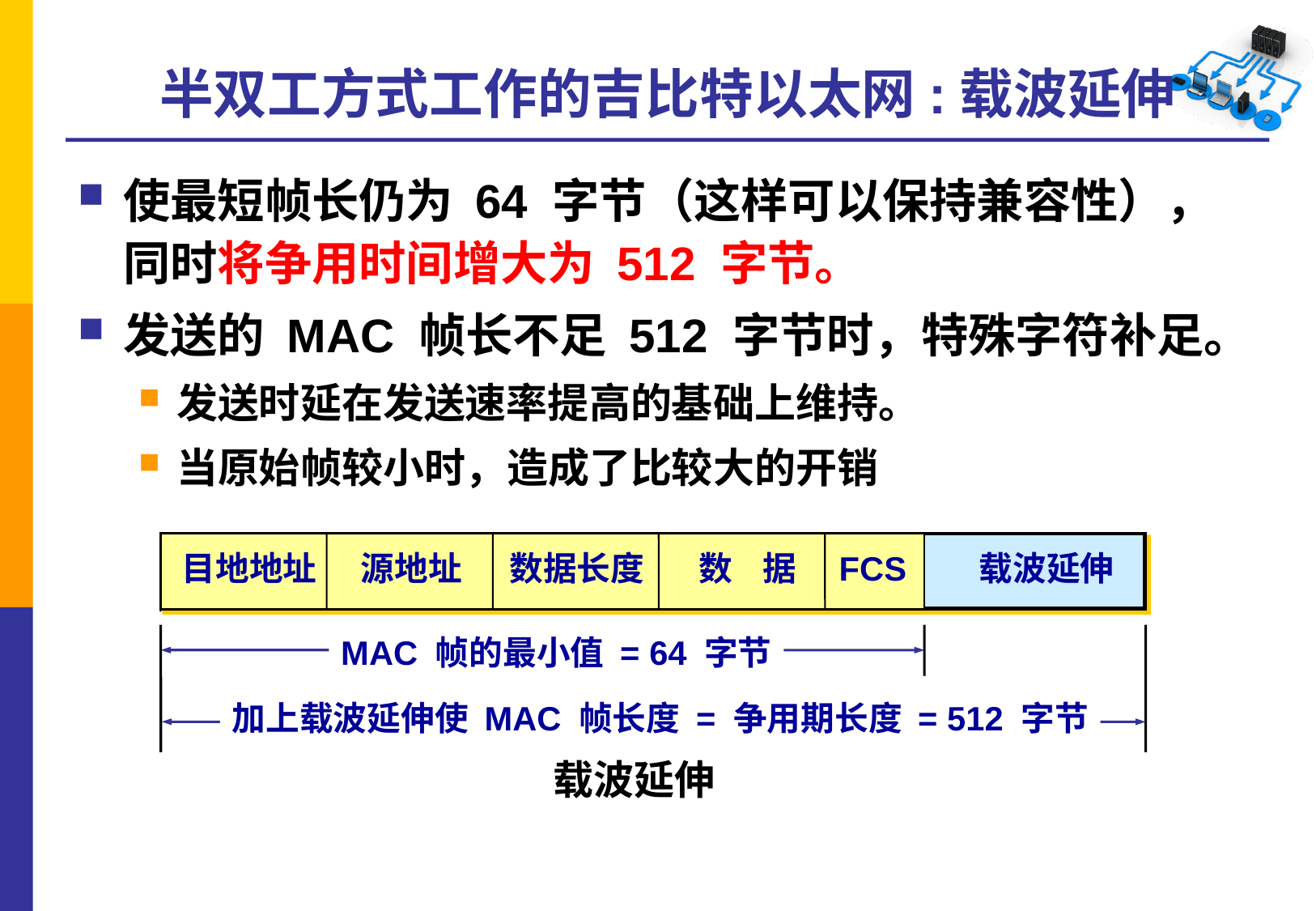

# 半双工方式工作的吉比特以太网:载波延伸
使最短帧长仍为 64 字节（这样可以保持兼容性），同时将争用时间增大为 512 字节。
发送的 MAC 帧长不足 512 字节时，特殊字符补足。
发送时延在发送速率提高的基础上维持。
当原始帧较小时，造成了比较大的开销

目地地址
源地址
数据长度
数    据
FCS
载波延伸

MAC 帧的最小值 = 64 字节

加上载波延伸使 MAC 帧长度 = 争用期长度 = 512 字节

载波延伸